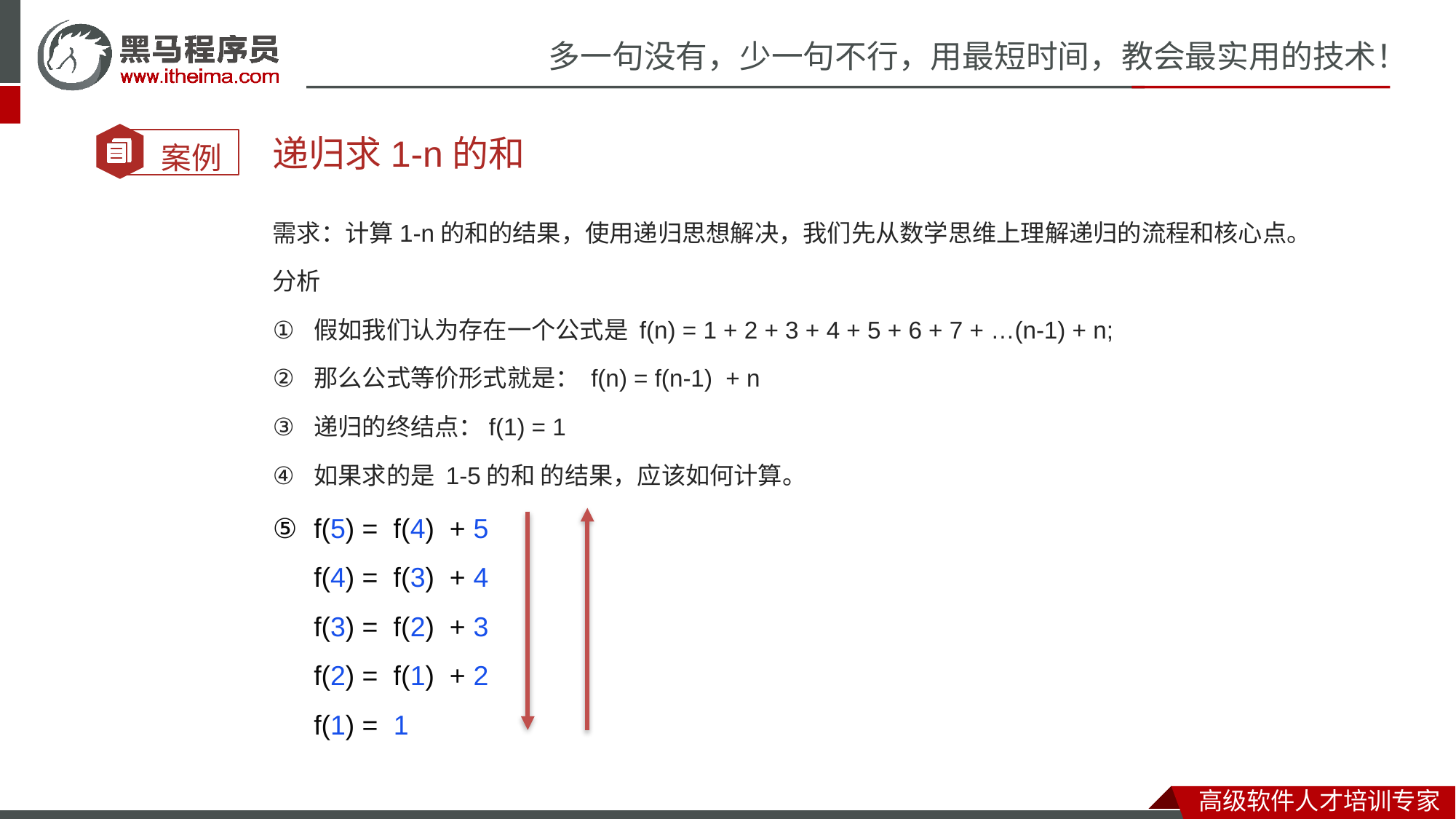

递归求1-n的和
需求：计算1-n的和的结果，使用递归思想解决，我们先从数学思维上理解递归的流程和核心点。
分析
假如我们认为存在一个公式是 f(n) = 1 + 2 + 3 + 4 + 5 + 6 + 7 + …(n-1) + n;
那么公式等价形式就是： f(n) = f(n-1)  + n
递归的终结点：f(1) = 1
如果求的是 1-5的和 的结果，应该如何计算。
f(5) =  f(4)  + 5
f(4) =  f(3)  + 4
f(3) =  f(2)  + 3
f(2) =  f(1)  + 2
f(1) =  1